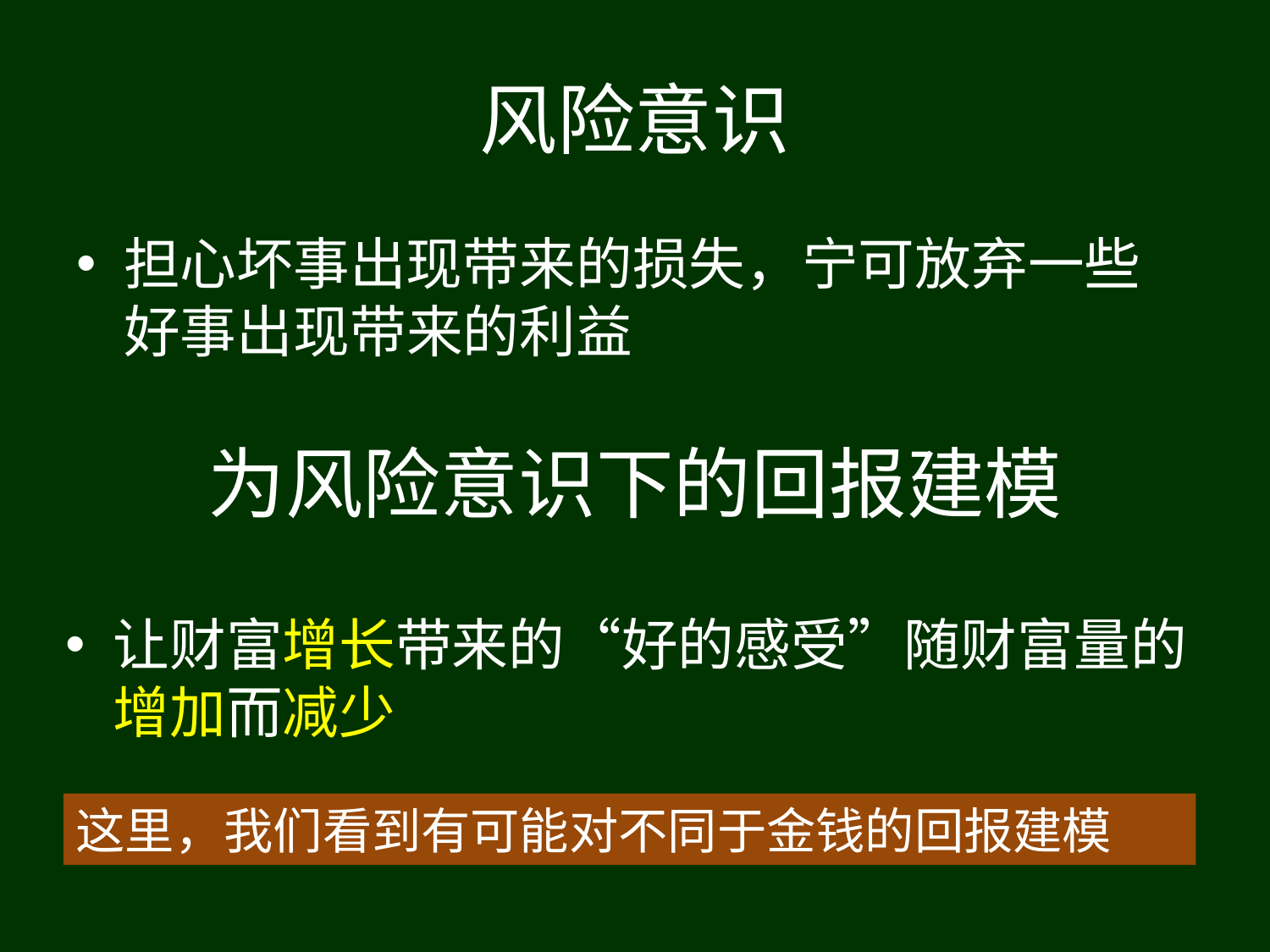

# 风险意识
担心坏事出现带来的损失，宁可放弃一些好事出现带来的利益
为风险意识下的回报建模
让财富增长带来的“好的感受”随财富量的增加而减少
这里，我们看到有可能对不同于金钱的回报建模